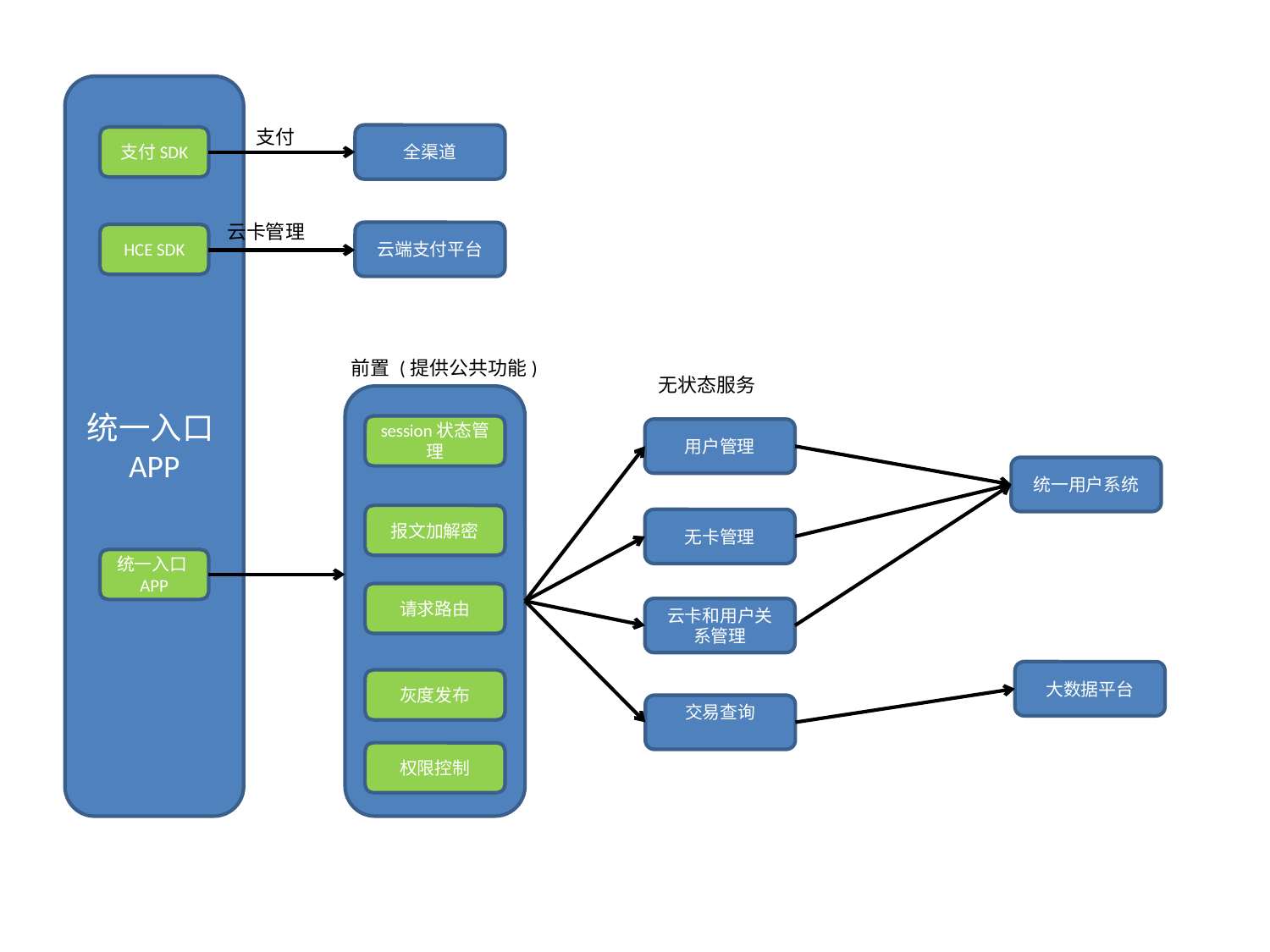

统一入口APP
支付
全渠道
支付SDK
云卡管理
云端支付平台
HCE SDK
前置 (提供公共功能)
无状态服务

session状态管理
用户管理
统一用户系统
报文加解密
无卡管理
统一入口APP
请求路由
云卡和用户关系管理
大数据平台
灰度发布
交易查询

权限控制